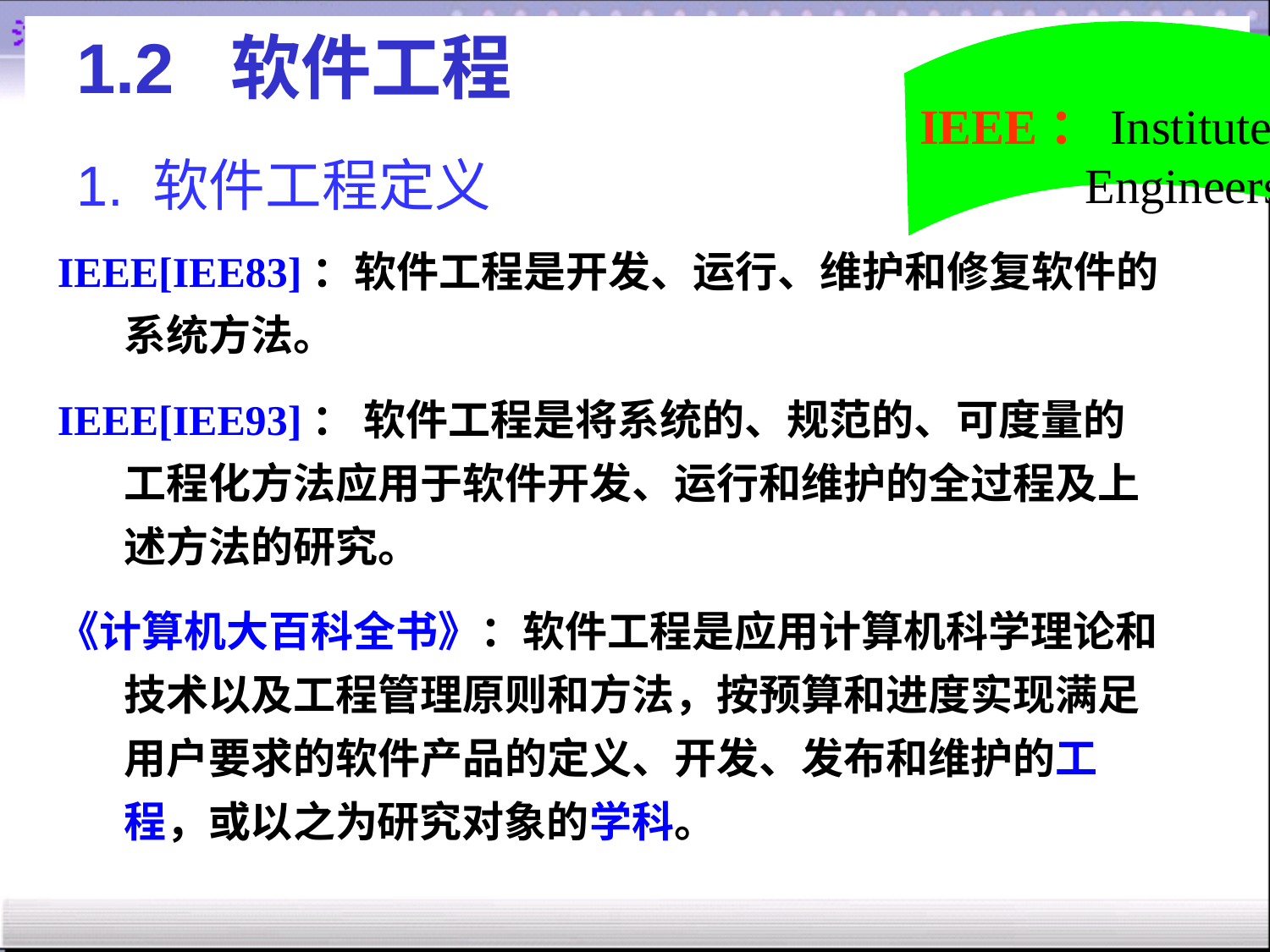

1.2  软件工程

1. 软件工程定义
IEEE：Institute   for   Electrical   and   Electronic
  Engineers     电器电子工程师学会
IEEE[IEE83]：软件工程是开发、运行、维护和修复软件的系统方法。
IEEE[IEE93]： 软件工程是将系统的、规范的、可度量的工程化方法应用于软件开发、运行和维护的全过程及上述方法的研究。
《计算机大百科全书》：软件工程是应用计算机科学理论和技术以及工程管理原则和方法，按预算和进度实现满足用户要求的软件产品的定义、开发、发布和维护的工程，或以之为研究对象的学科。